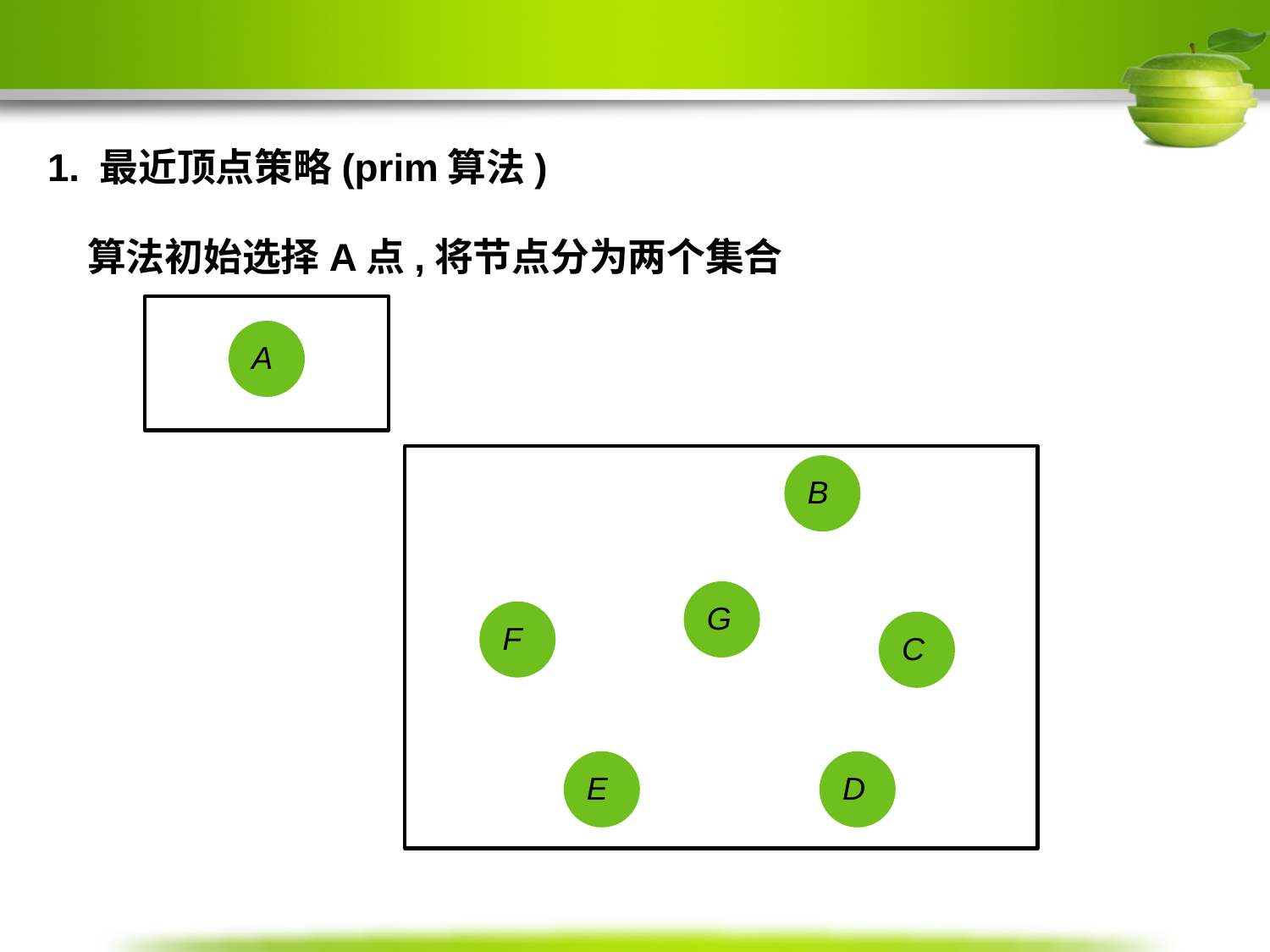

1. 最近顶点策略(prim算法)
算法初始选择A点,将节点分为两个集合

A

B

G

F

C

E

D